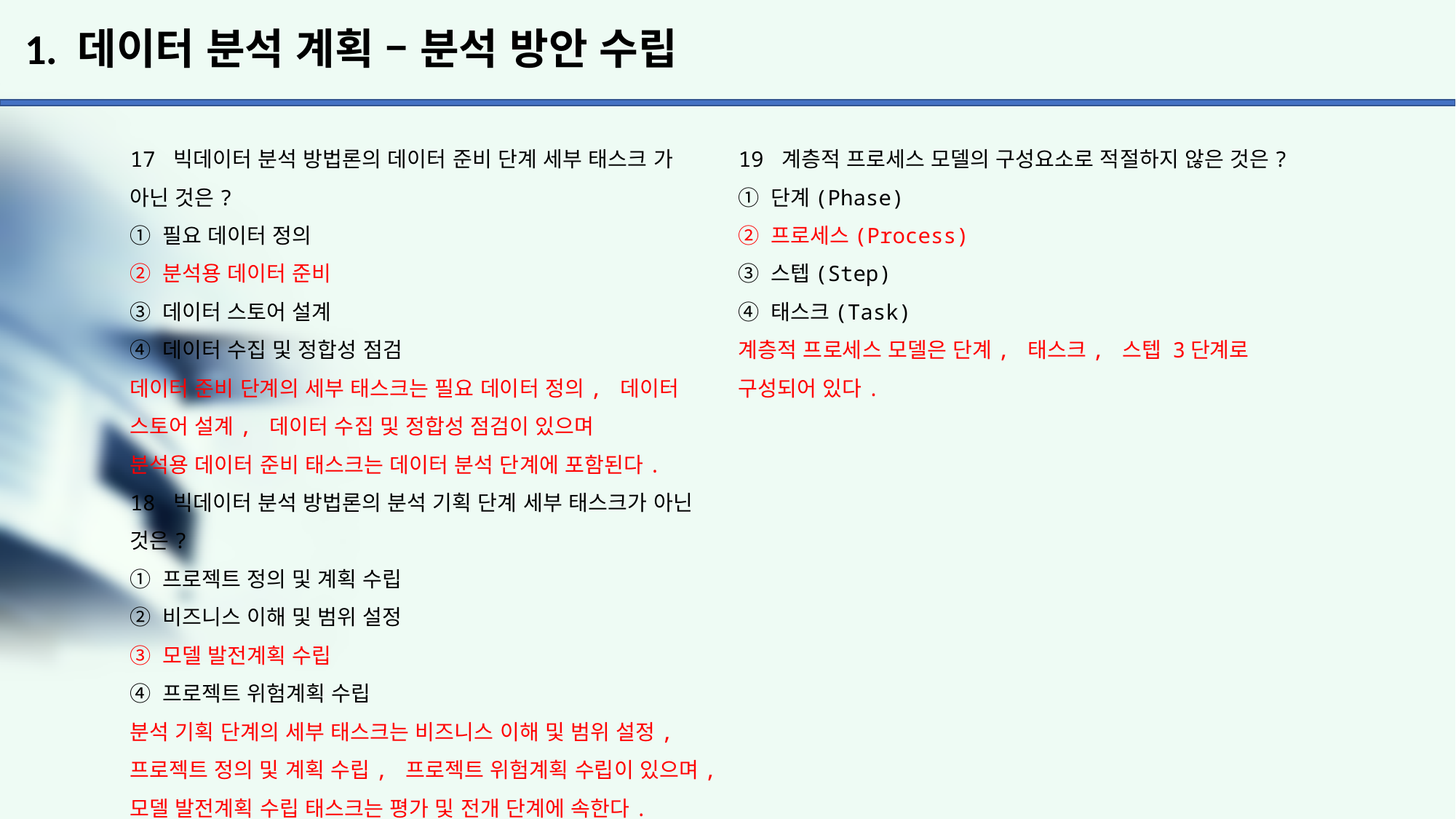

# 1. 데이터 분석 계획 – 분석 방안 수립
17 빅데이터 분석 방법론의 데이터 준비 단계 세부 태스크 가 아닌 것은?
① 필요 데이터 정의
② 분석용 데이터 준비
③ 데이터 스토어 설계
④ 데이터 수집 및 정합성 점검
데이터 준비 단계의 세부 태스크는 필요 데이터 정의, 데이터 스토어 설계, 데이터 수집 및 정합성 점검이 있으며
분석용 데이터 준비 태스크는 데이터 분석 단계에 포함된다.
18 빅데이터 분석 방법론의 분석 기획 단계 세부 태스크가 아닌 것은?
① 프로젝트 정의 및 계획 수립
② 비즈니스 이해 및 범위 설정
③ 모델 발전계획 수립
④ 프로젝트 위험계획 수립
분석 기획 단계의 세부 태스크는 비즈니스 이해 및 범위 설정, 프로젝트 정의 및 계획 수립, 프로젝트 위험계획 수립이 있으며, 모델 발전계획 수립 태스크는 평가 및 전개 단계에 속한다.
19 계층적 프로세스 모델의 구성요소로 적절하지 않은 것은?
① 단계(Phase)
② 프로세스(Process)
③ 스텝(Step)
④ 태스크(Task)
계층적 프로세스 모델은 단계, 태스크, 스텝 3단계로 구성되어 있다.